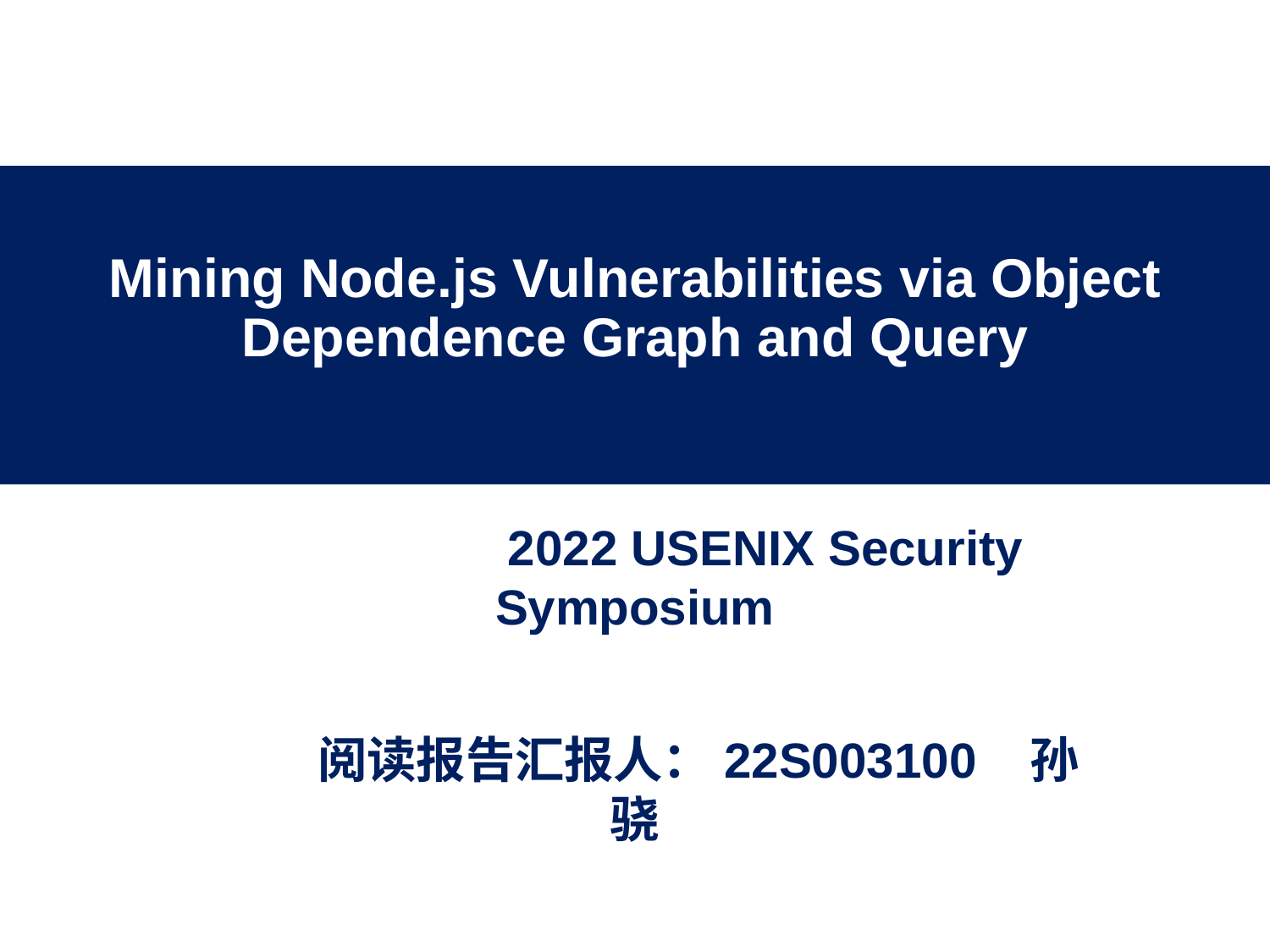

# Mining Node.js Vulnerabilities via Object Dependence Graph and Query
                   2022 USENIX Security Symposium

	阅读报告汇报人：22S003100   孙骁